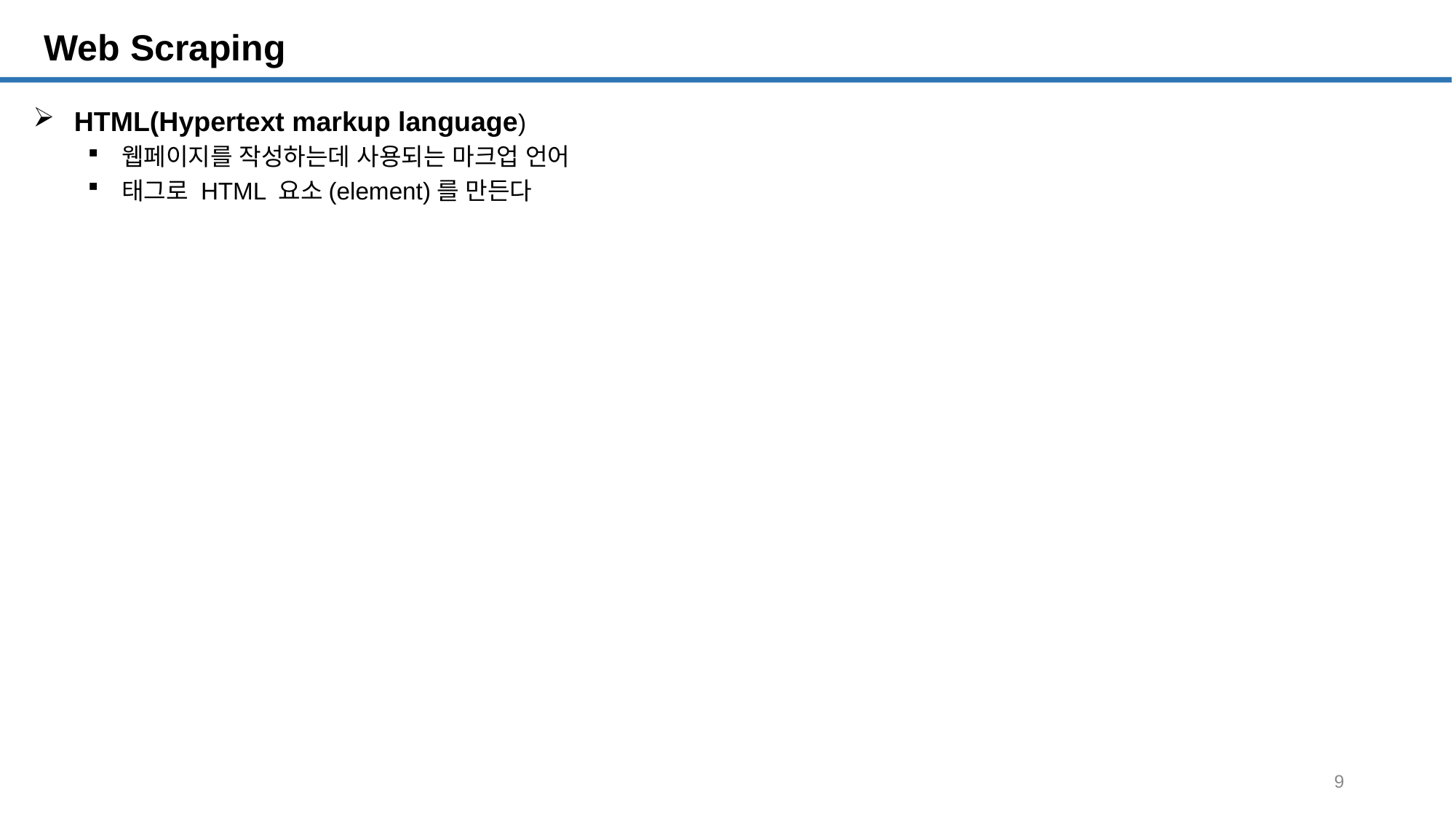

SQL 튜닝 개요
# Web Scraping

HTML(Hypertext markup language)
웹페이지를 작성하는데 사용되는 마크업 언어
태그로 HTML 요소(element)를 만든다
9